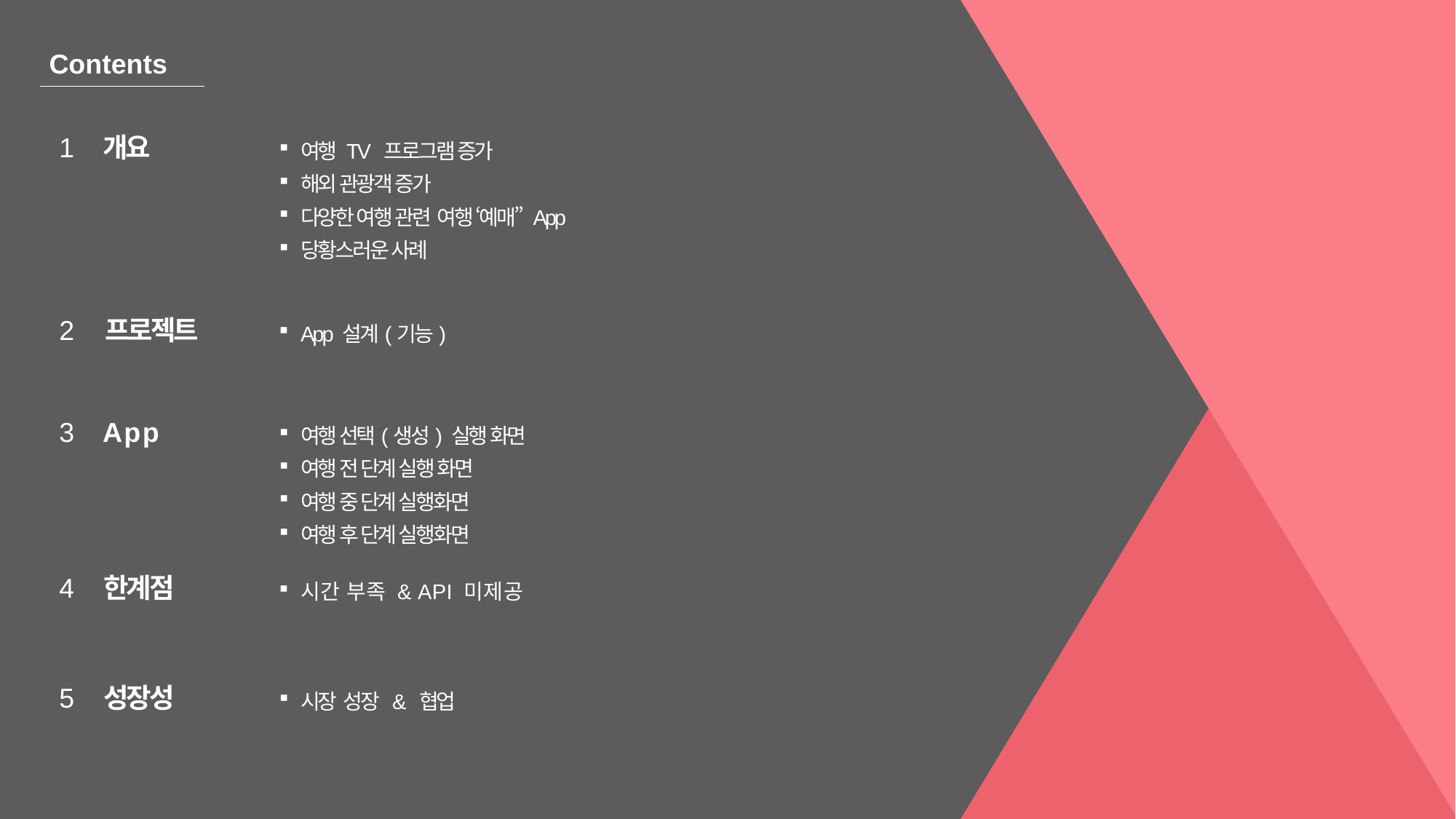

Contents
   1
개요
여행 TV  프로그램 증가
해외 관광객 증가
다양한 여행 관련  여행 ‘예매” App
당황스러운 사례
   2
프로젝트
App 설계(기능)
   3
App
여행 선택(생성) 실행 화면
여행 전 단계 실행 화면
여행 중 단계 실행화면
여행 후 단계 실행화면

   4
한계점
시간 부족 & API 미제공
   5
성장성
시장  성장  &  협업